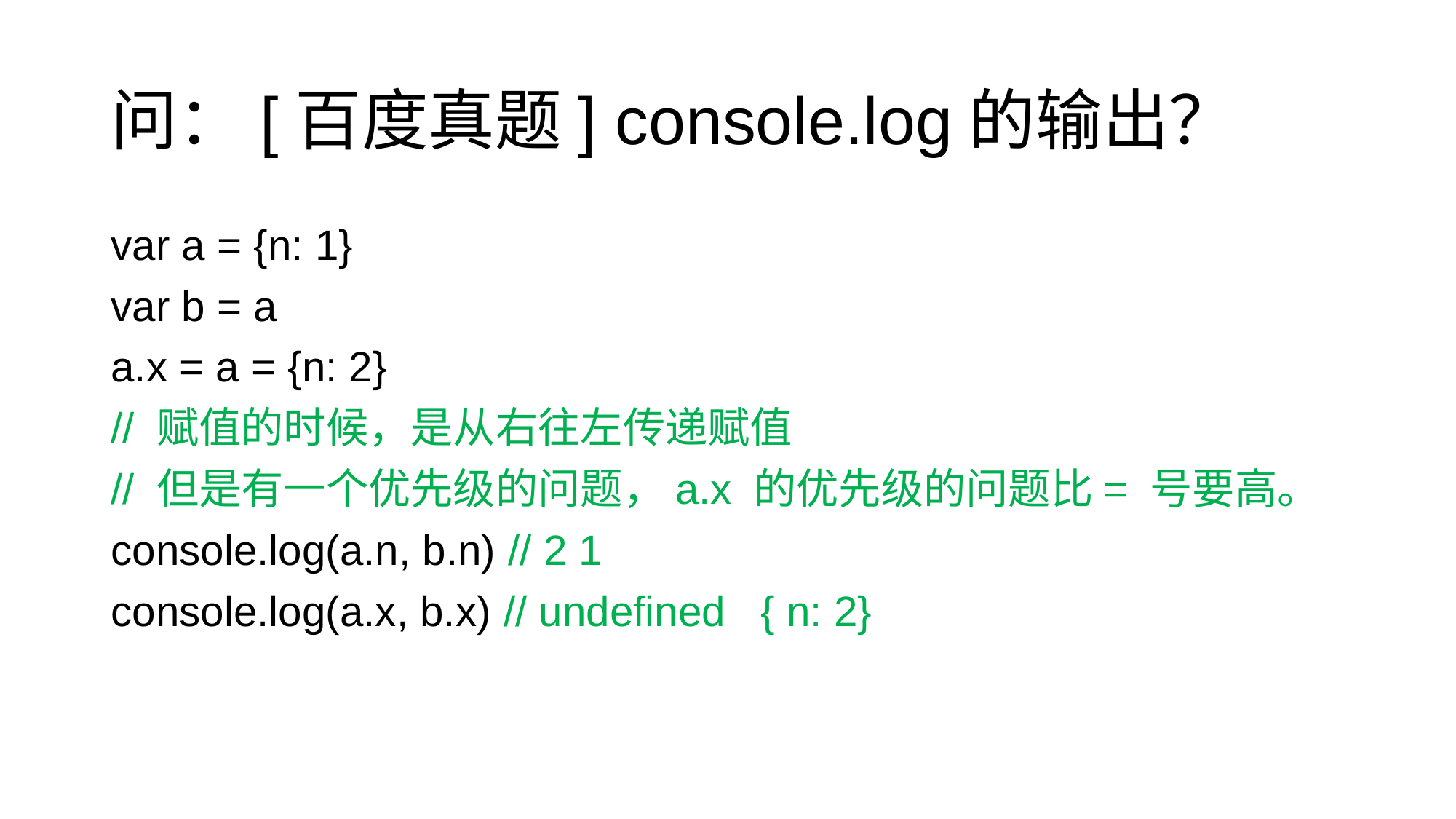

# 问：[百度真题] console.log的输出？
var a = {n: 1}
var b = a
a.x = a = {n: 2}
// 赋值的时候，是从右往左传递赋值
// 但是有一个优先级的问题，a.x 的优先级的问题比= 号要高。
console.log(a.n, b.n) // 2 1
console.log(a.x, b.x) // undefined   { n: 2}